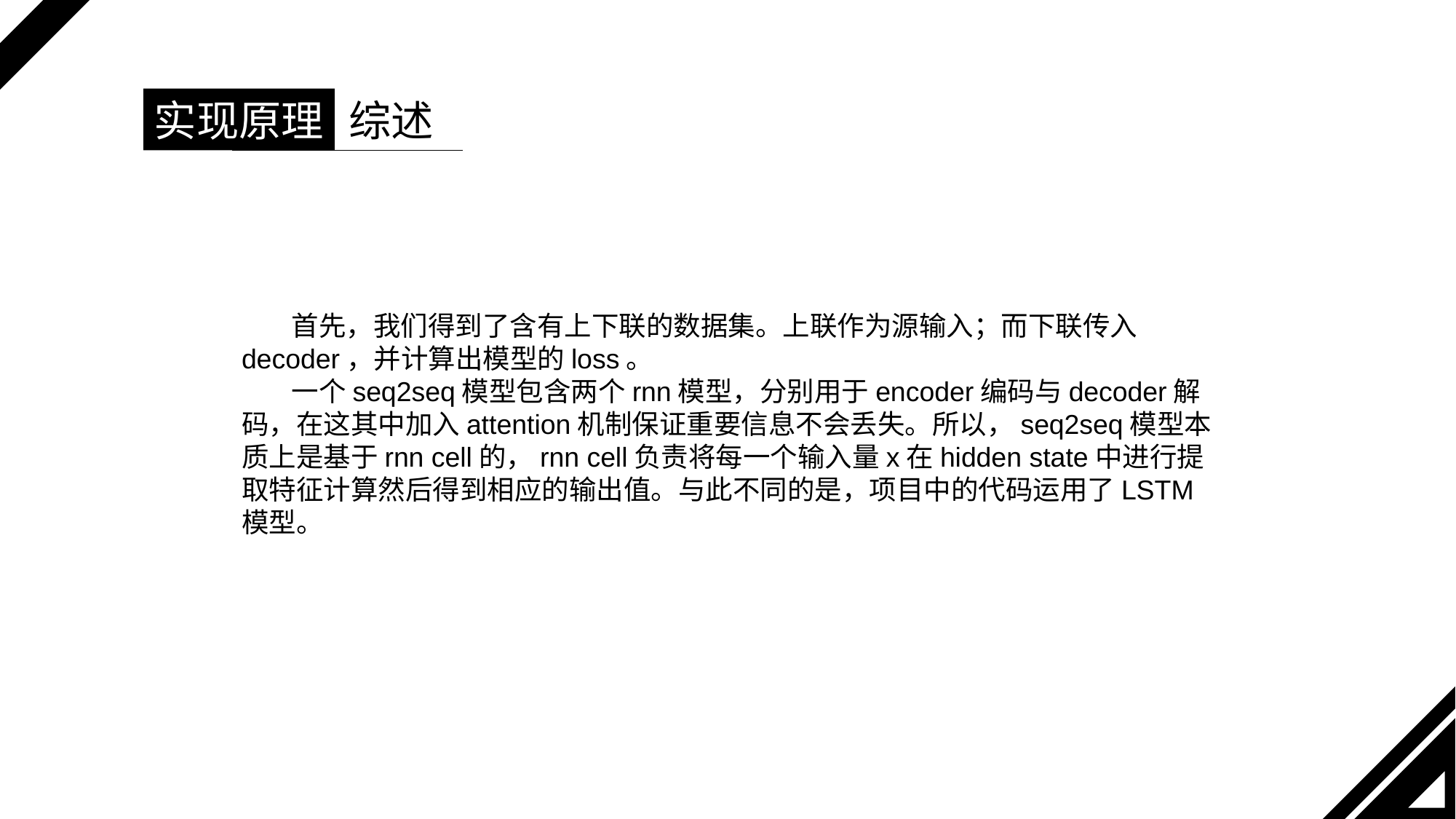

实现原理
综述
       首先，我们得到了含有上下联的数据集。上联作为源输入；而下联传入decoder，并计算出模型的loss。
       一个seq2seq模型包含两个rnn模型，分别用于encoder编码与decoder解码，在这其中加入attention机制保证重要信息不会丢失。所以，seq2seq模型本质上是基于rnn cell的，rnn cell负责将每一个输入量x在hidden state中进行提取特征计算然后得到相应的输出值。与此不同的是，项目中的代码运用了LSTM模型。